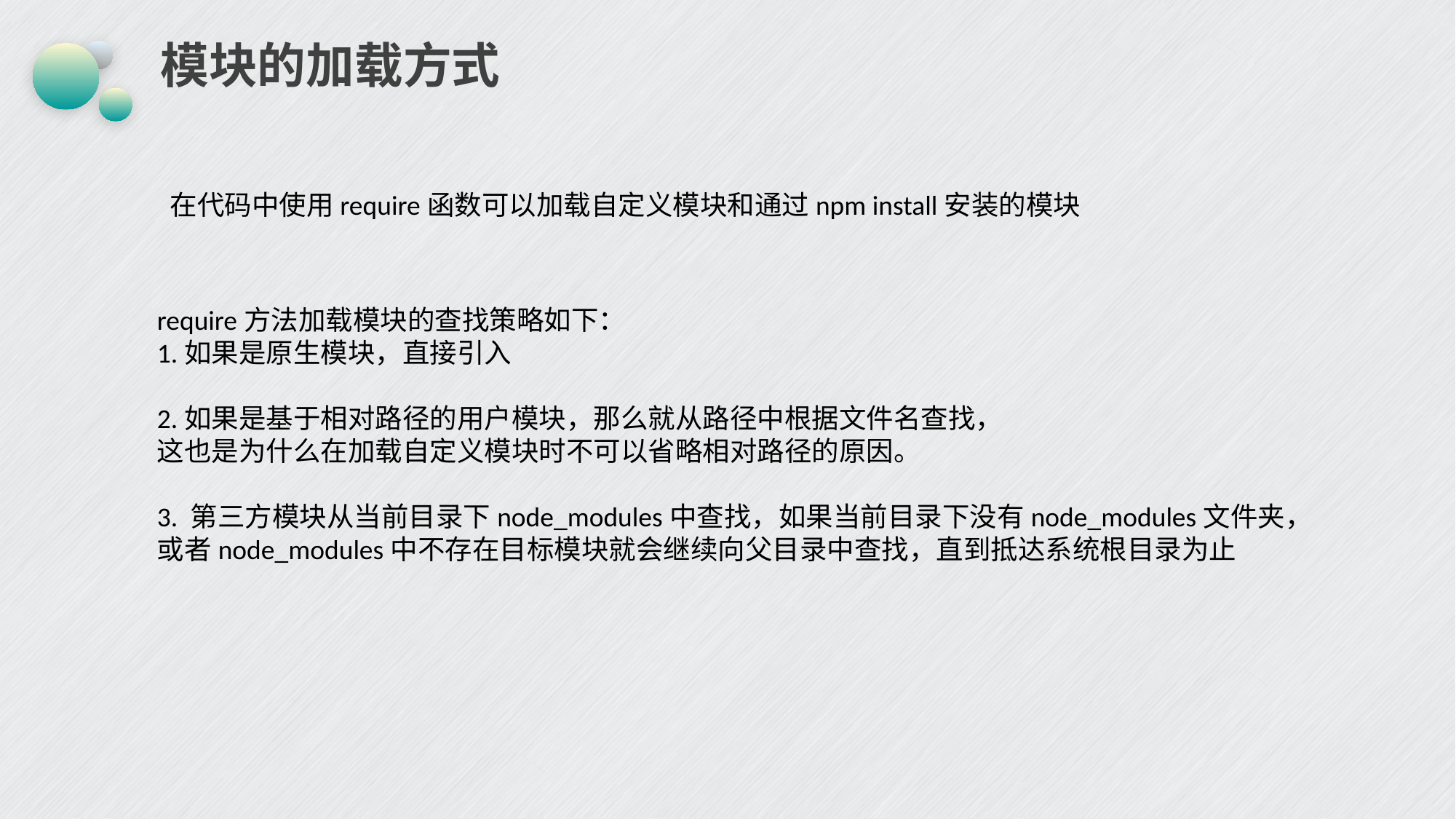

# 模块的加载方式

在代码中使用require函数可以加载自定义模块和通过npm install安装的模块
require方法加载模块的查找策略如下：
1.如果是原生模块，直接引入

2.如果是基于相对路径的用户模块，那么就从路径中根据文件名查找，
这也是为什么在加载自定义模块时不可以省略相对路径的原因。

3. 第三方模块从当前目录下node_modules中查找，如果当前目录下没有node_modules文件夹，
或者node_modules中不存在目标模块就会继续向父目录中查找，直到抵达系统根目录为止